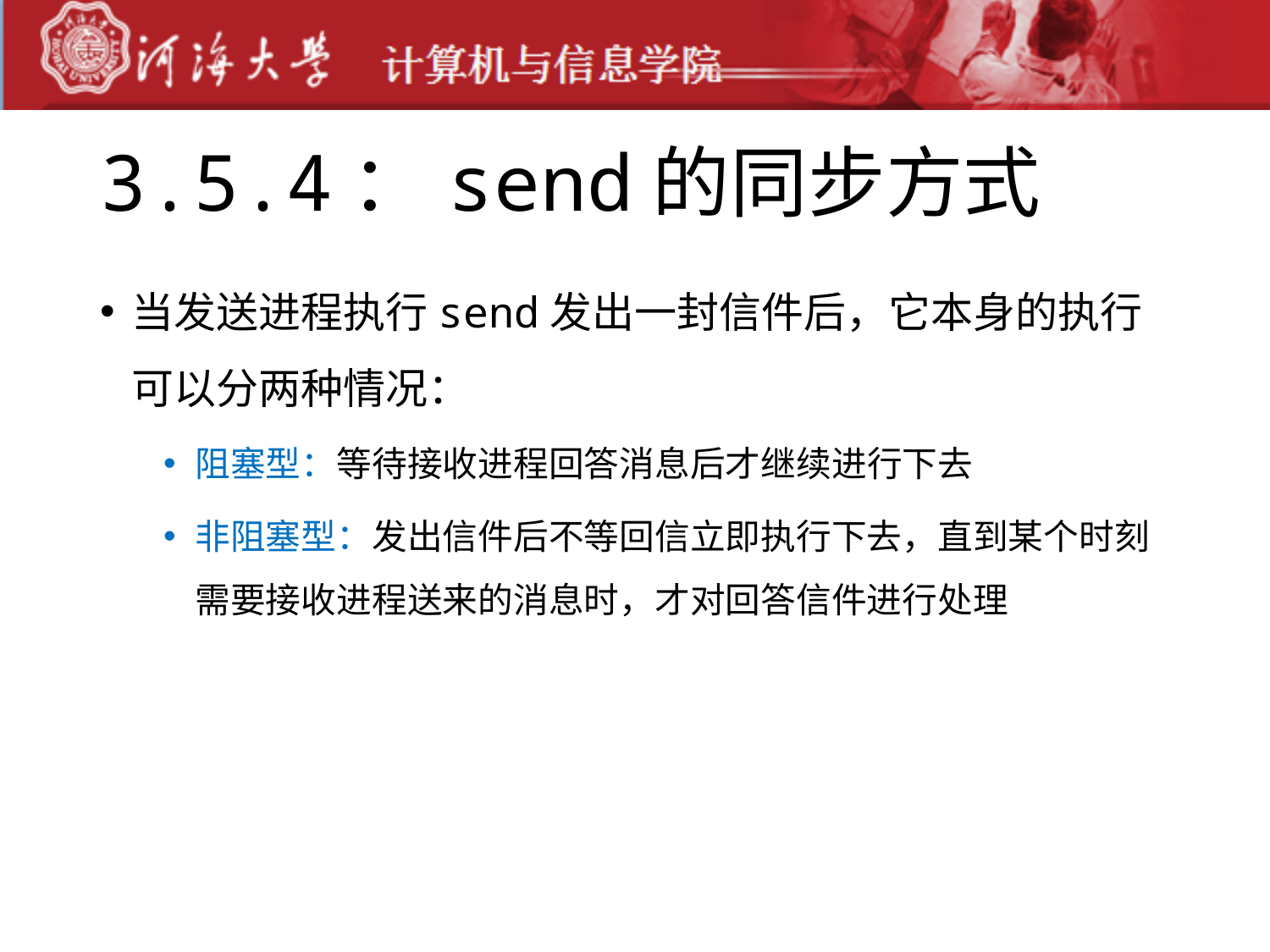

# 3.5.4：send的同步方式
当发送进程执行send发出一封信件后，它本身的执行可以分两种情况：
阻塞型：等待接收进程回答消息后才继续进行下去
非阻塞型：发出信件后不等回信立即执行下去，直到某个时刻需要接收进程送来的消息时，才对回答信件进行处理